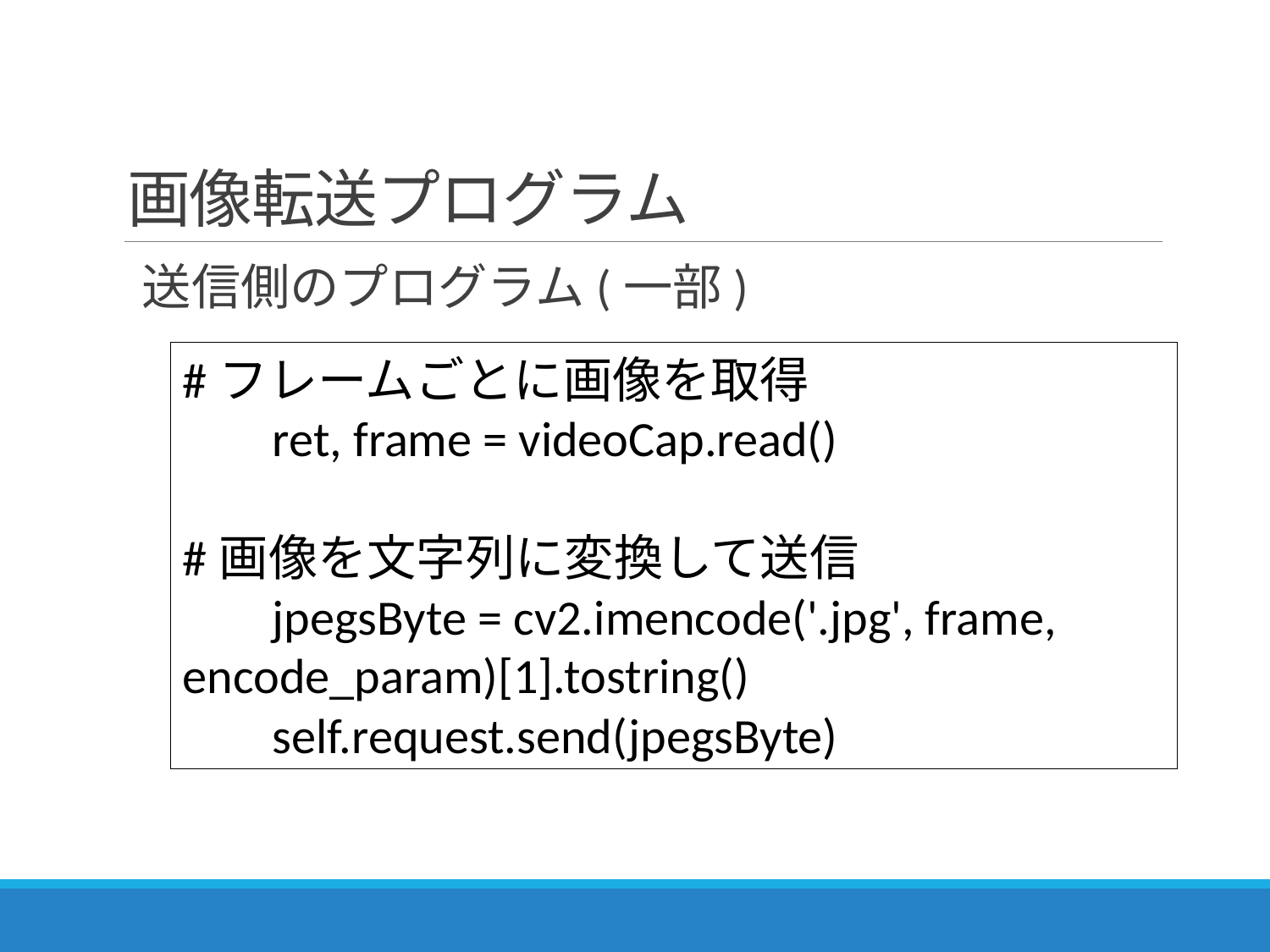

# 画像転送プログラム
送信側のプログラム(一部)

#フレームごとに画像を取得
        ret, frame = videoCap.read()

#画像を文字列に変換して送信
        jpegsByte = cv2.imencode('.jpg', frame, encode_param)[1].tostring()
        self.request.send(jpegsByte)